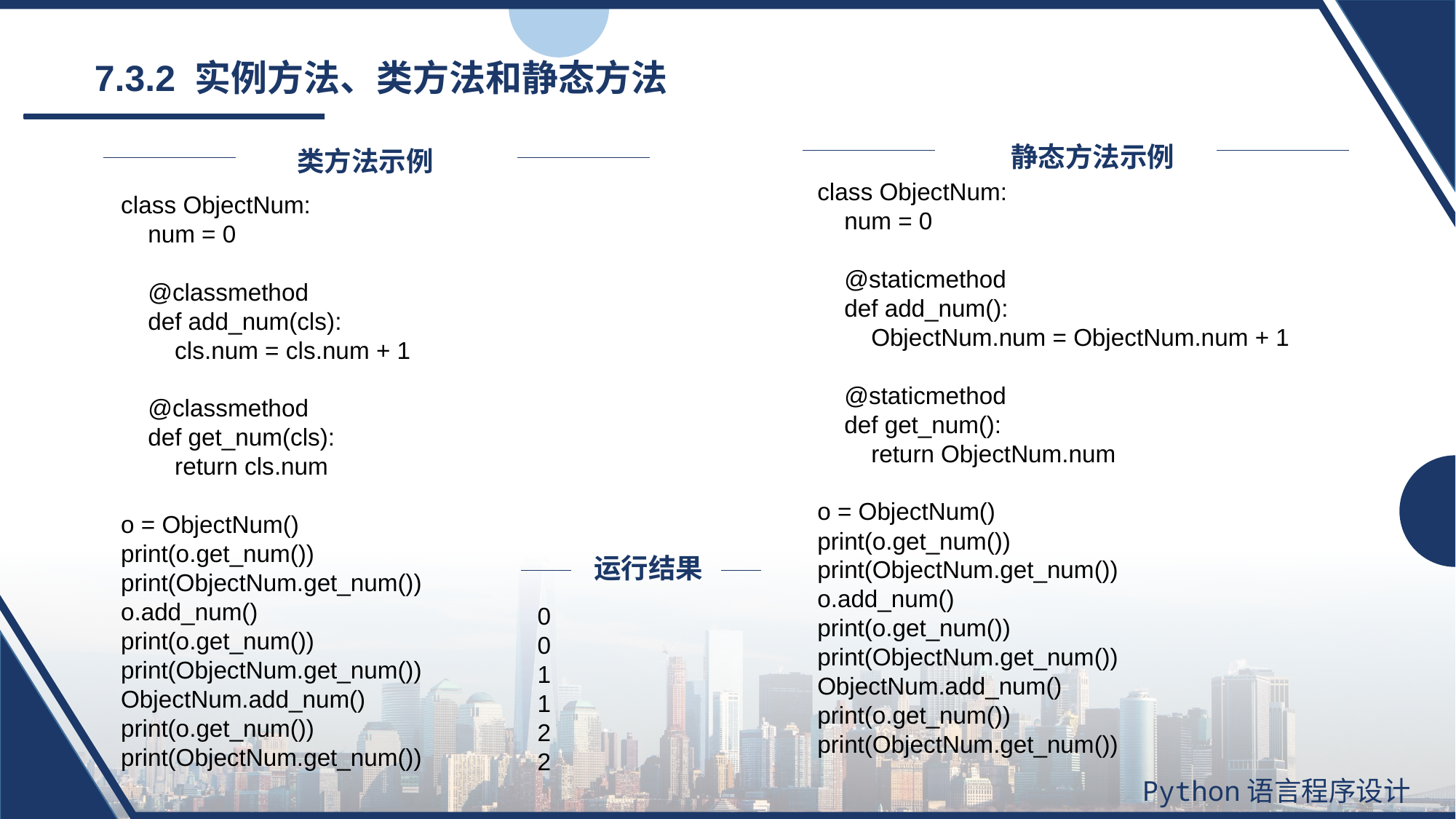

# 7.3.2 实例方法、类方法和静态方法
静态方法示例
类方法示例
class ObjectNum:
    num = 0

    @staticmethod
    def add_num():
        ObjectNum.num = ObjectNum.num + 1

    @staticmethod
    def get_num():
        return ObjectNum.num

o = ObjectNum()
print(o.get_num())
print(ObjectNum.get_num())
o.add_num()
print(o.get_num())
print(ObjectNum.get_num())
ObjectNum.add_num()
print(o.get_num())
print(ObjectNum.get_num())
class ObjectNum:
    num = 0

    @classmethod
    def add_num(cls):
        cls.num = cls.num + 1

    @classmethod
    def get_num(cls):
        return cls.num

o = ObjectNum()
print(o.get_num())
print(ObjectNum.get_num())
o.add_num()
print(o.get_num())
print(ObjectNum.get_num())
ObjectNum.add_num()
print(o.get_num())
print(ObjectNum.get_num())
运行结果
0
0
1
1
2
2